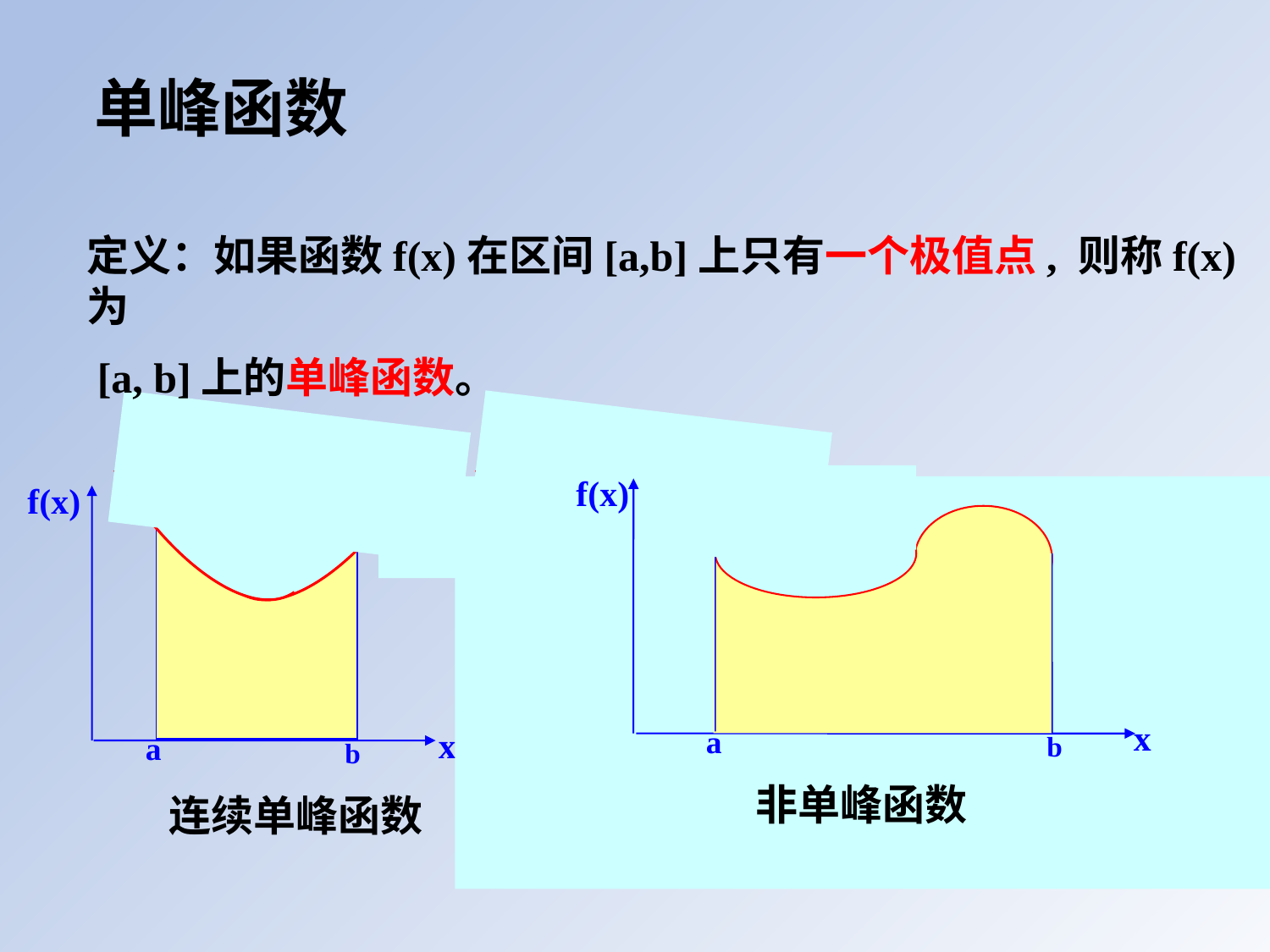

单峰函数
定义：如果函数f(x)在区间[a,b]上只有一个极值点, 则称f(x)为
 [a, b]上的单峰函数。

f(x)

x
a
  b

f(x)

x

a
b
f(x)

x

a
b
f(x)

x

a
b

非单峰函数
连续单峰函数
不连续单峰函数
离散单峰函数